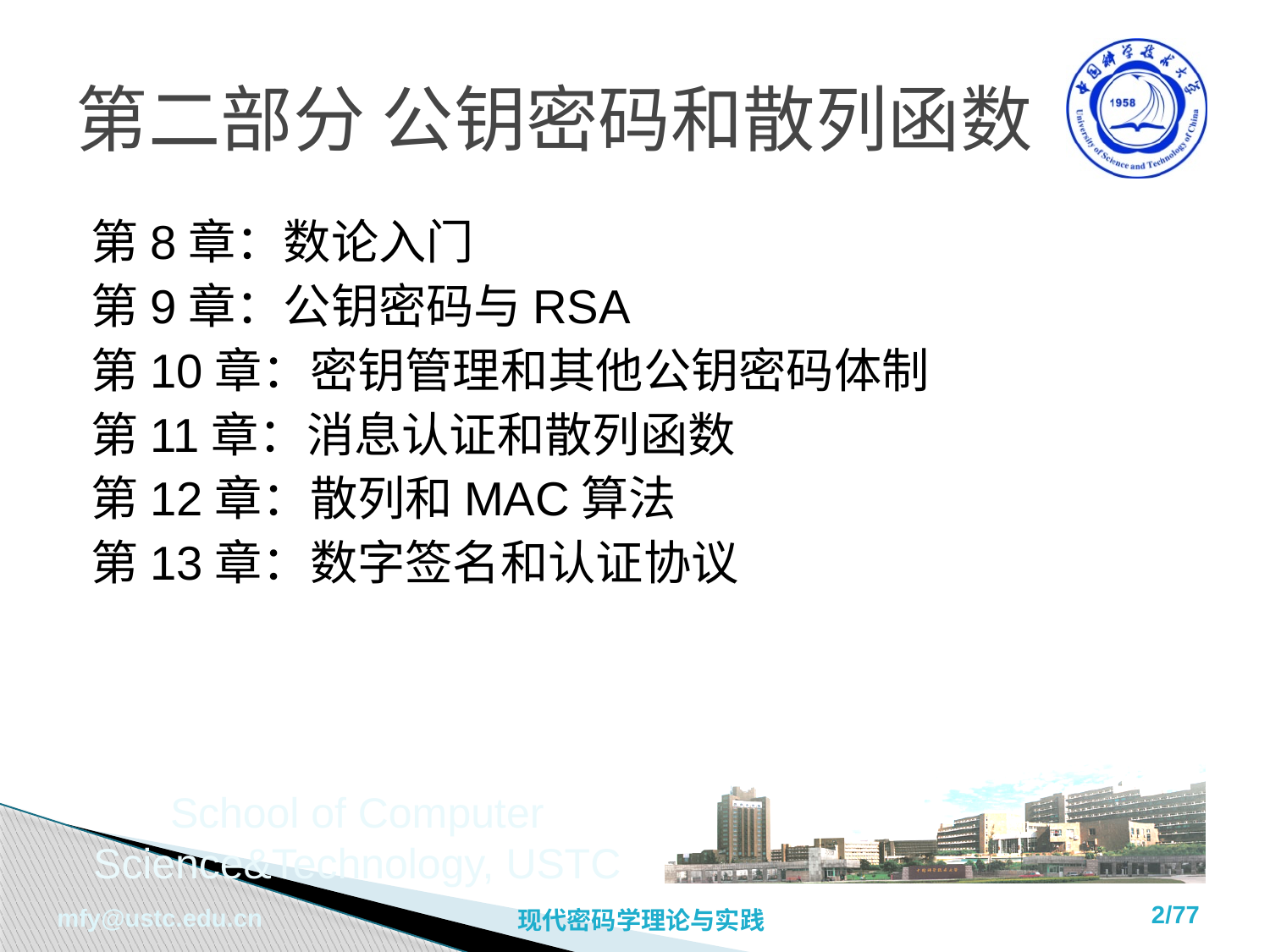

# 第二部分 公钥密码和散列函数
第8章：数论入门
第9章：公钥密码与RSA
第10章：密钥管理和其他公钥密码体制
第11章：消息认证和散列函数
第12章：散列和MAC算法
第13章：数字签名和认证协议